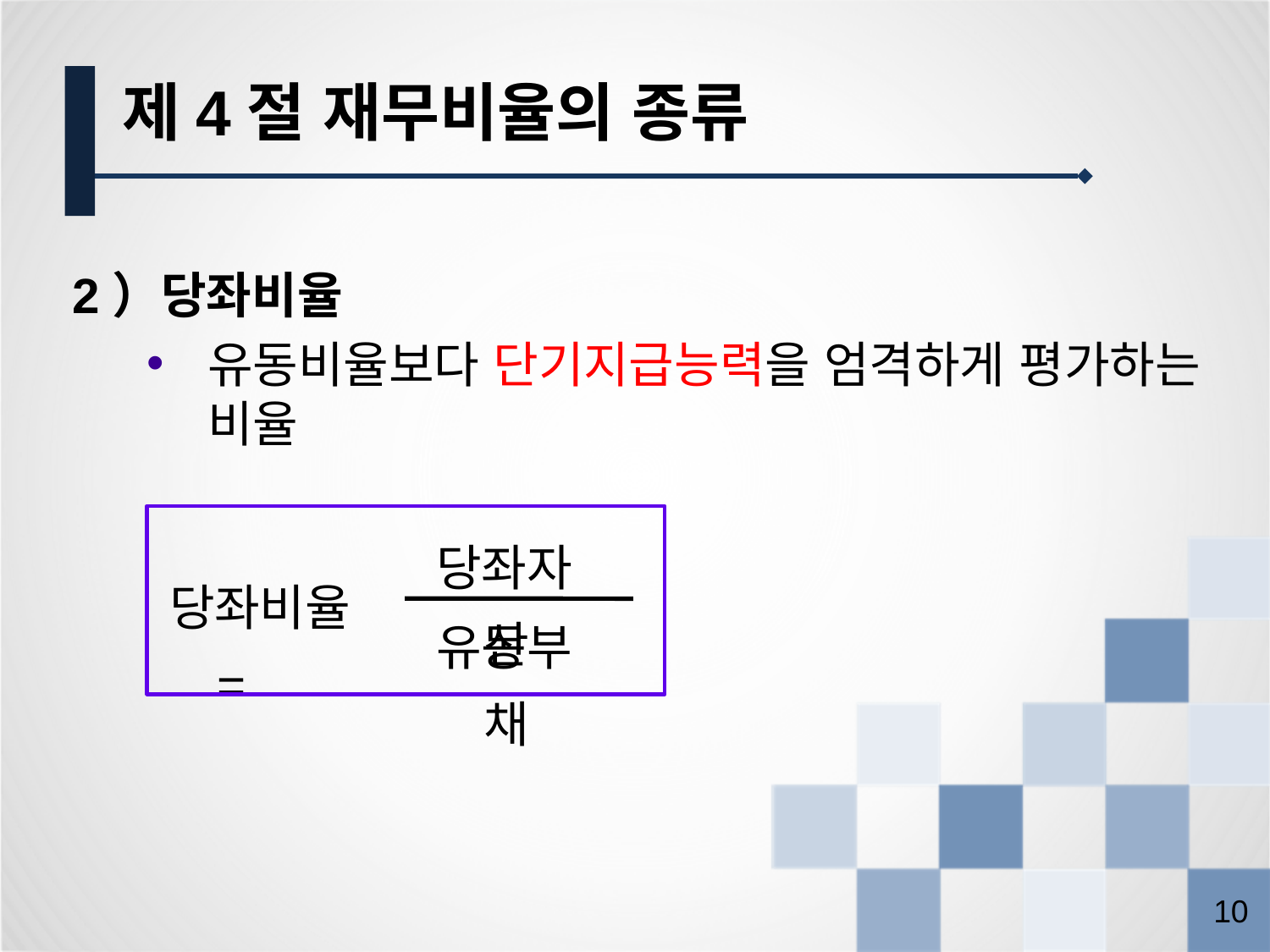

제4절 재무비율의 종류

2）당좌비율
유동비율보다 단기지급능력을 엄격하게 평가하는 비율

당좌자산
당좌비율 =
유동부채
10